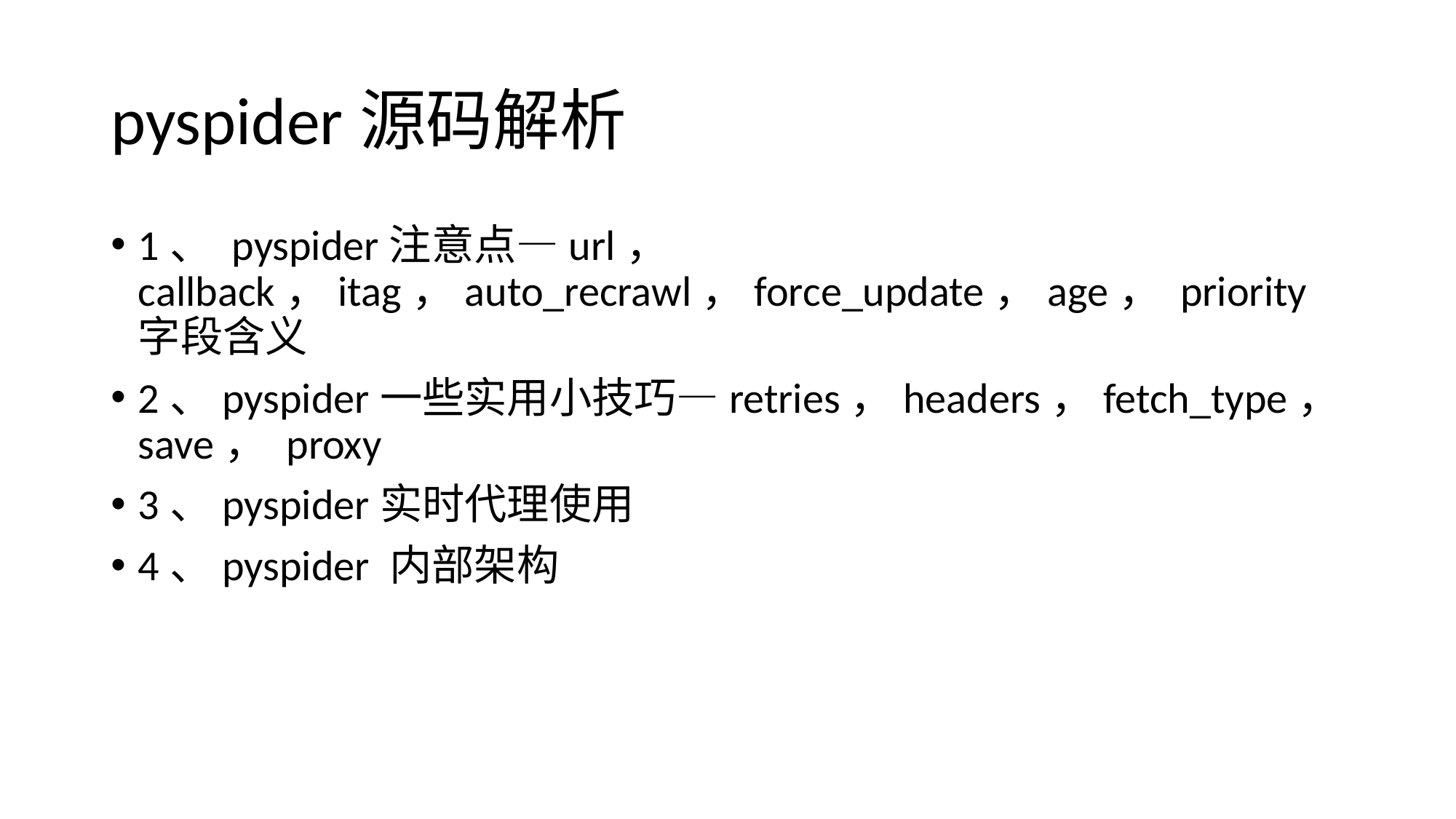

# pyspider源码解析
1、 pyspider注意点—url， callback，itag，auto_recrawl，force_update，age， priority字段含义
2、pyspider一些实用小技巧—retries，headers，fetch_type，save， proxy
3、pyspider实时代理使用
4、pyspider 内部架构